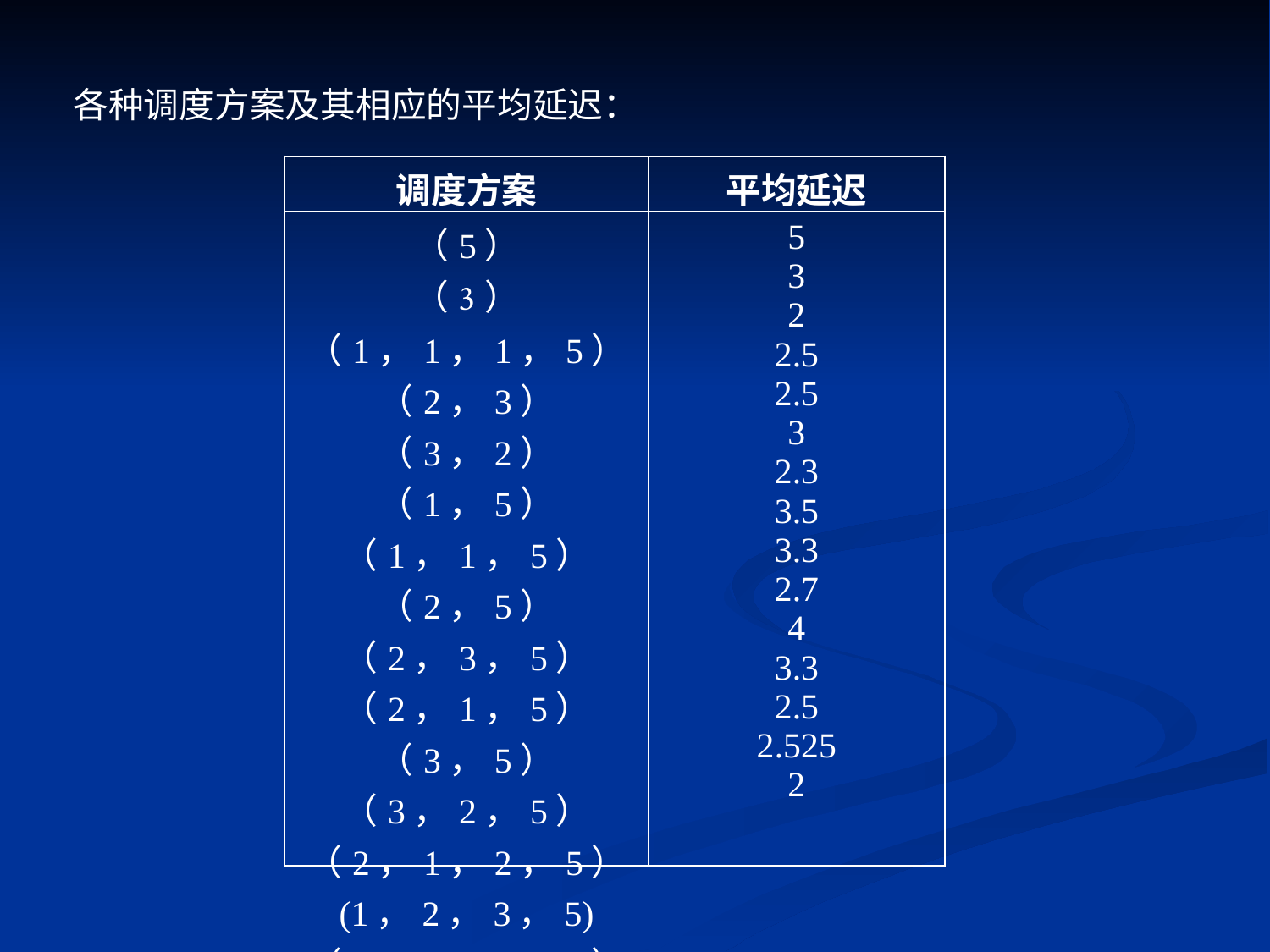

各种调度方案及其相应的平均延迟：

| 调度方案 | 平均延迟 |
| --- | --- |
| （5） （3） （1，1，1，5） （2，3） （3，2） （1，5） （1，1，5） （2，5） （2，3，5） （2，1，5） （3，5） （3，2，5） （2，1，2，5） (1，2，3，5) （2，1，2，3） | 5 3 2 2.5 2.5 3 2.3 3.5 3.3 2.7 4 3.3 2.5 2.525 2 |